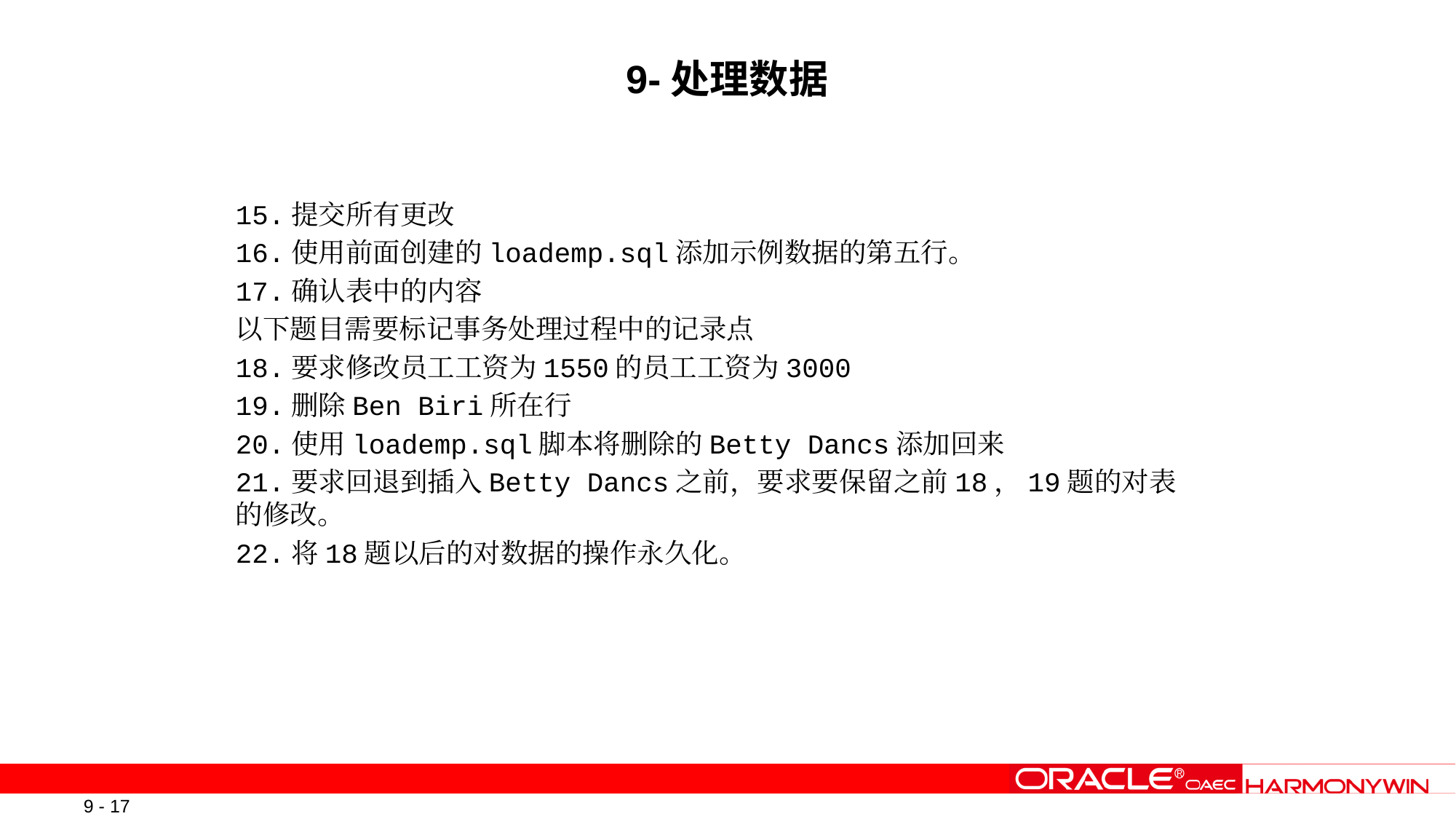

# 9-处理数据
15.提交所有更改
16.使用前面创建的loademp.sql添加示例数据的第五行。
17.确认表中的内容
以下题目需要标记事务处理过程中的记录点
18.要求修改员工工资为1550的员工工资为3000
19.删除Ben Biri所在行
20.使用loademp.sql脚本将删除的Betty Dancs添加回来
21.要求回退到插入Betty Dancs之前，要求要保留之前18，19题的对表的修改。
22.将18题以后的对数据的操作永久化。